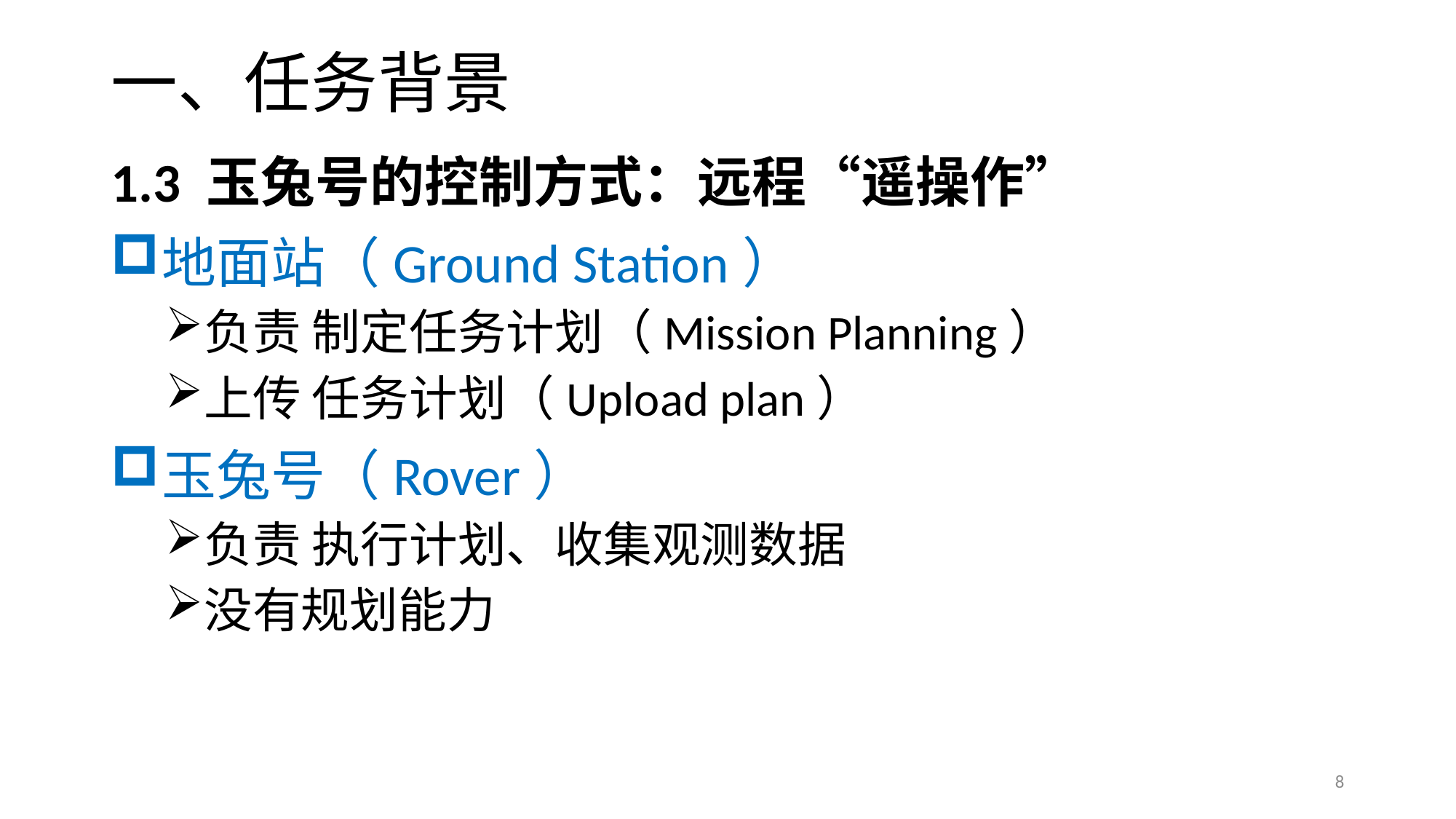

# 一、任务背景
1.3 玉兔号的控制方式：远程“遥操作”
地面站（Ground Station）
负责 制定任务计划（Mission Planning）
上传 任务计划（Upload plan）
玉兔号（Rover）
负责 执行计划、收集观测数据
没有规划能力
8